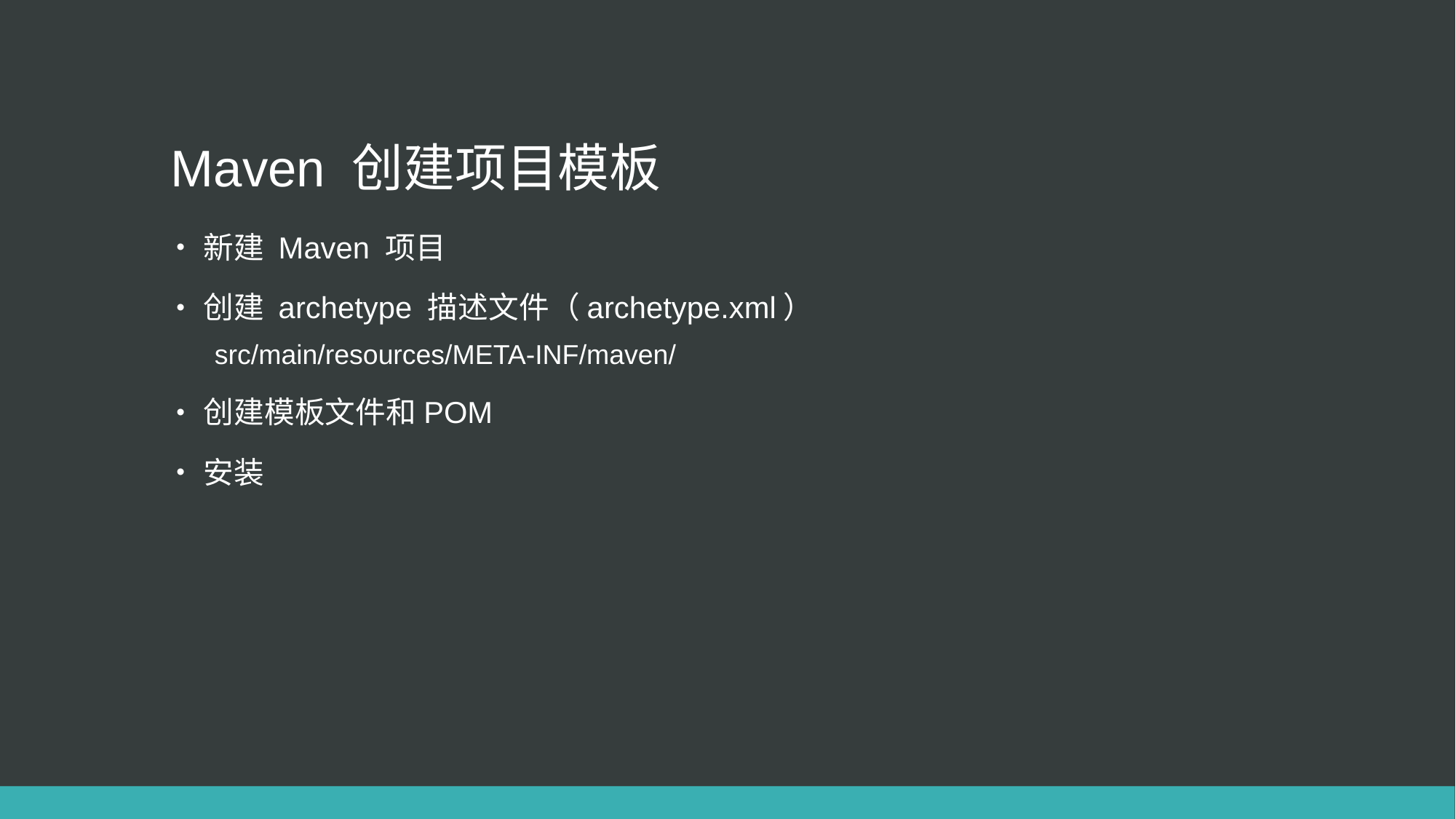

# Maven 创建项目模板
新建 Maven 项目
创建 archetype 描述文件（archetype.xml）
src/main/resources/META-INF/maven/
创建模板文件和POM
安装